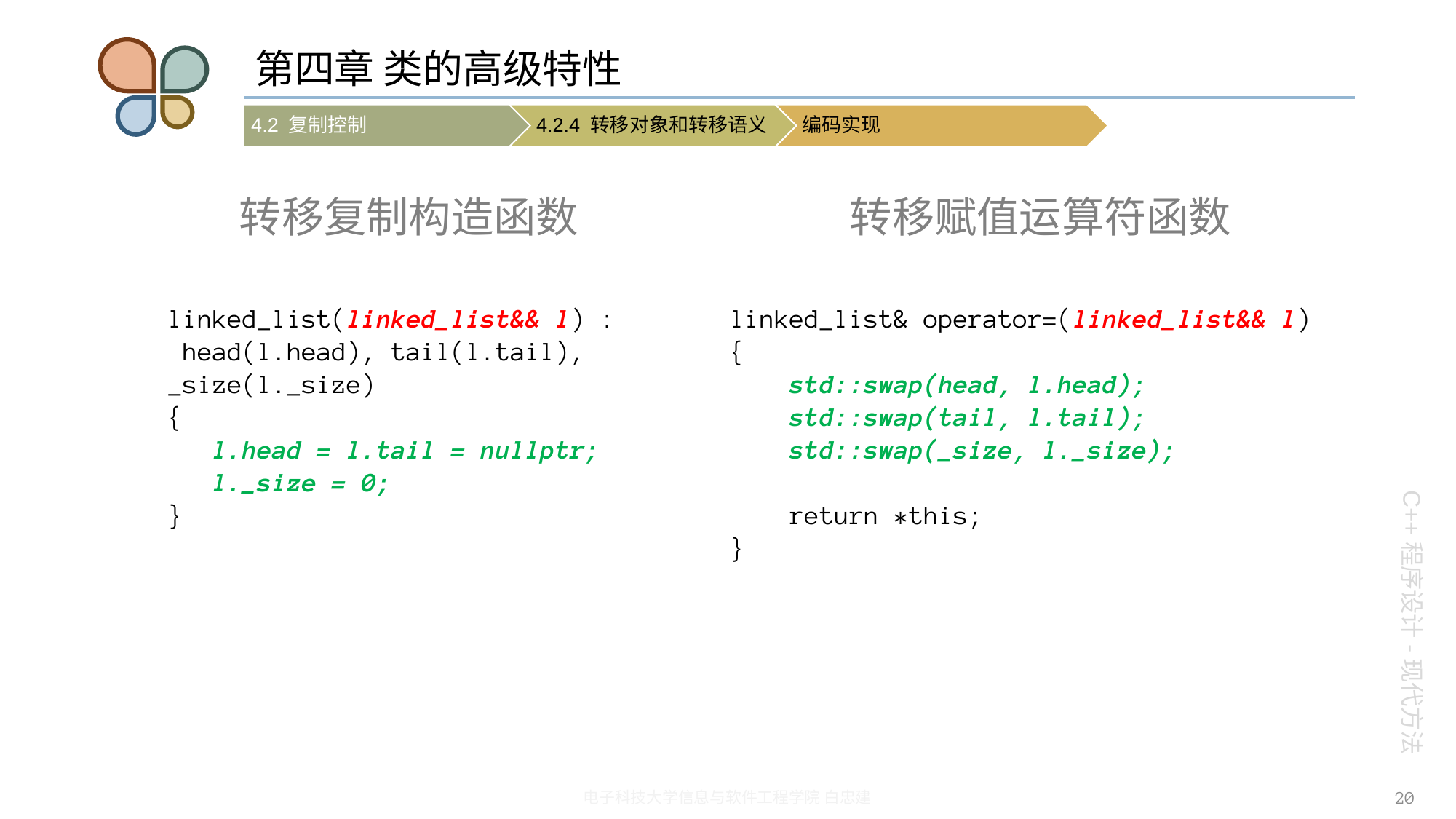

# 第四章 类的高级特性
4.2 复制控制
4.2.4 转移对象和转移语义
编码实现
转移复制构造函数
转移赋值运算符函数
linked_list(linked_list&& l) :
 head(l.head), tail(l.tail), _size(l._size)
{
   l.head = l.tail = nullptr;
   l._size = 0;
}
linked_list& operator=(linked_list&& l)
{
    std::swap(head, l.head);
    std::swap(tail, l.tail);
    std::swap(_size, l._size);

    return *this;
}
20